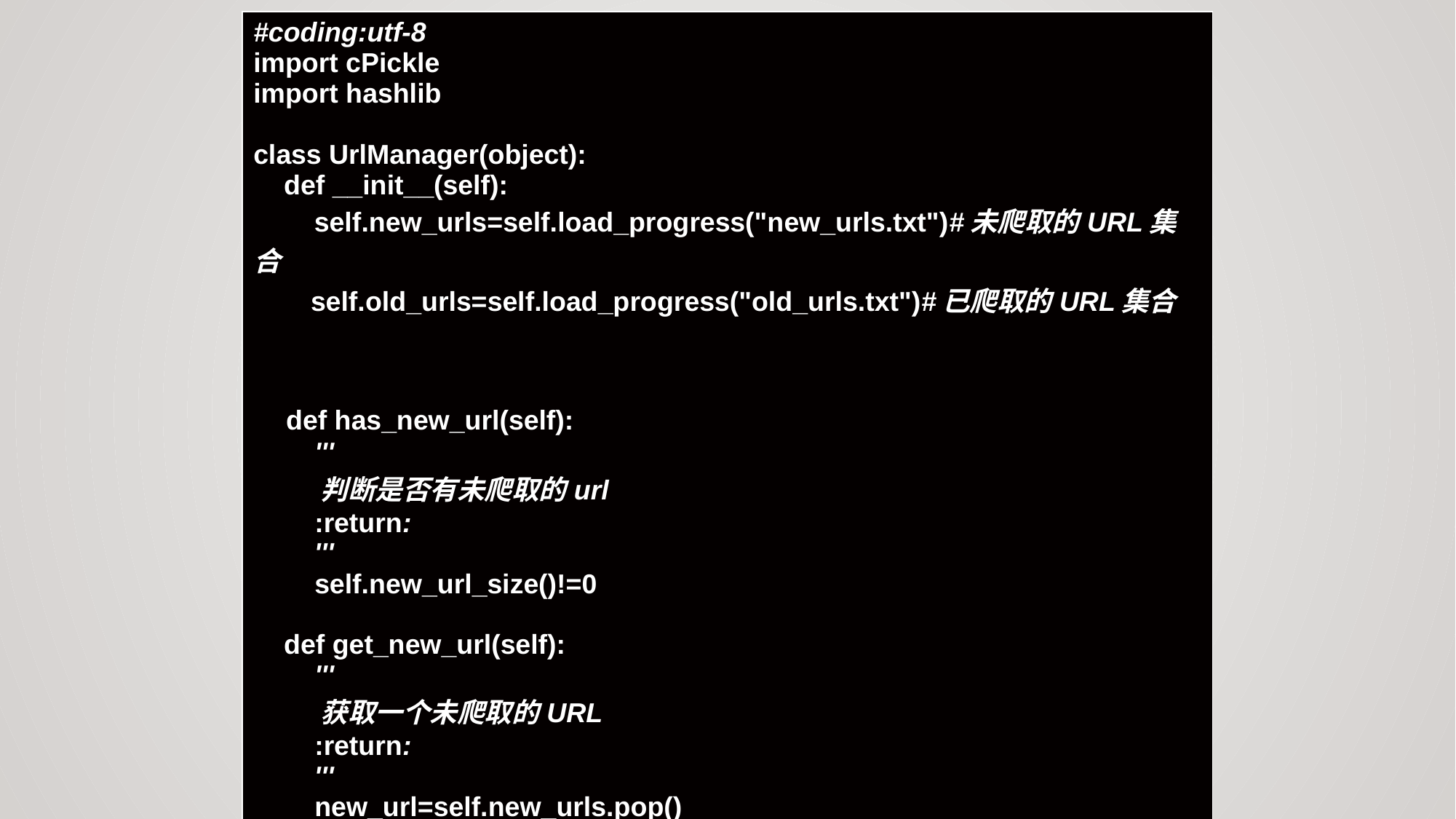

| #coding:utf-8 import cPickle import hashlib class UrlManager(object): def \_\_init\_\_(self): self.new\_urls=self.load\_progress("new\_urls.txt")#未爬取的URL集合 self.old\_urls=self.load\_progress("old\_urls.txt")#已爬取的URL集合 def has\_new\_url(self): ''' 判断是否有未爬取的url :return: ''' self.new\_url\_size()!=0 def get\_new\_url(self): ''' 获取一个未爬取的URL :return: ''' new\_url=self.new\_urls.pop() m=hashlib.md5() m.update(new\_url) self.old\_urls.add(m.hexdigest()[8:-8]) return new\_url def add\_new\_url(self,url): ''' 添加一个url地址到未被抓取的url集合 :return: ''' if url is None: return m=hashlib.md5() m.update(url) url\_md5=m.hexdigest()[8,-8] if url not in self.new\_urls and url\_md5 not in self.old\_urls: self.new\_urls.add(url) def add\_new\_urls(self,urls): ''' 添加多个url地址到未被抓取的url集合 :return: ''' if urls is None or len(urls)==0: return for url in urls: self.add\_new\_url(url) def new\_url\_size(self): ''' 获取未爬取url集合的大小 :return: ''' return len(self.new\_urls) def old\_url\_size(self): ''' 获取已爬取url集合的大小 :return: ''' return len(self.old\_urls) def save\_progress(self,path,data): ''' 保存进度 :param path:文件路径 :param data:数据 :return: ''' with open(path,'wb') as f: cPickle.dump(data,f) def load\_progress(self,path): ''' 从本地文件中加载进度 :param path:文件路径 :return:返回set集合 ''' print '[+]从文件加载进度:%s'%path try: with open(path,'rb') as f: tmp=cPickle.load(f) return tmp except: print '[!]无进度文件，创建:%s'%path return set() |
| --- |